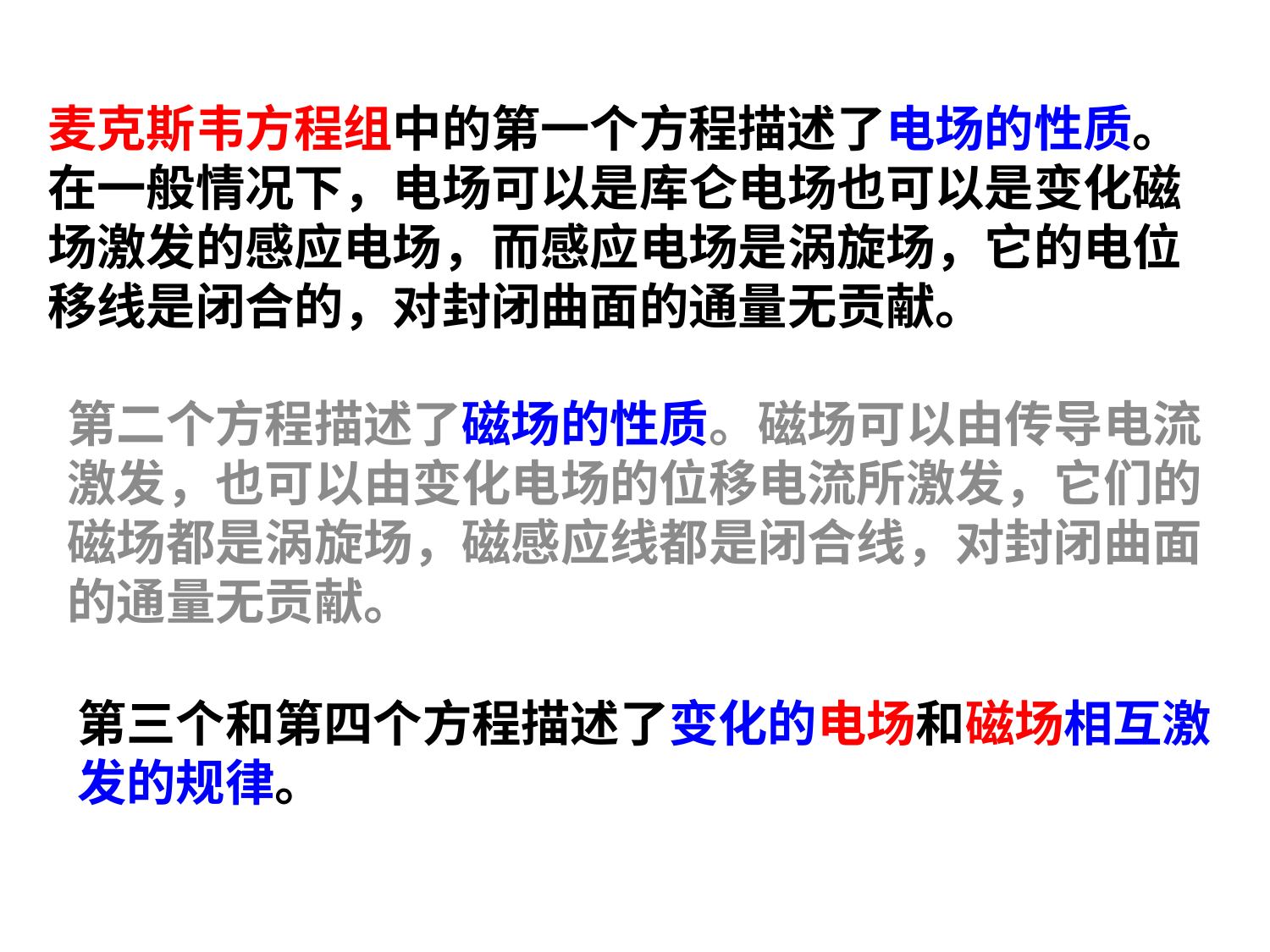

# 麦克斯韦方程组中的第一个方程描述了电场的性质。在一般情况下，电场可以是库仑电场也可以是变化磁场激发的感应电场，而感应电场是涡旋场，它的电位移线是闭合的，对封闭曲面的通量无贡献。
第二个方程描述了磁场的性质。磁场可以由传导电流激发，也可以由变化电场的位移电流所激发，它们的磁场都是涡旋场，磁感应线都是闭合线，对封闭曲面的通量无贡献。
第三个和第四个方程描述了变化的电场和磁场相互激发的规律。